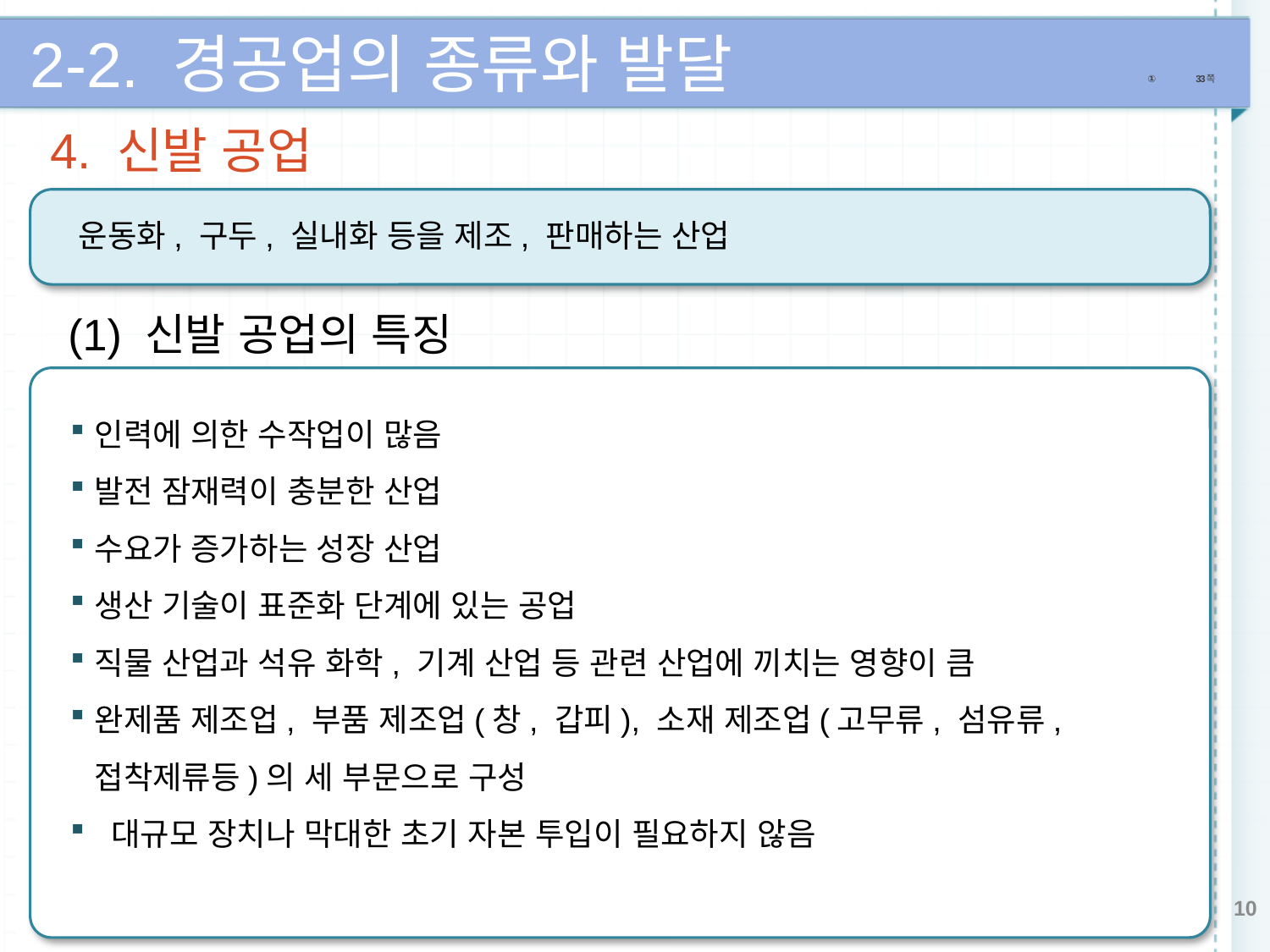

2-2. 경공업의 종류와 발달
33쪽
4. 신발 공업

운동화, 구두, 실내화 등을 제조, 판매하는 산업
(1) 신발 공업의 특징

인력에 의한 수작업이 많음
발전 잠재력이 충분한 산업
수요가 증가하는 성장 산업
생산 기술이 표준화 단계에 있는 공업
직물 산업과 석유 화학, 기계 산업 등 관련 산업에 끼치는 영향이 큼
완제품 제조업, 부품 제조업(창, 갑피), 소재 제조업(고무류, 섬유류, 접착제류등)의 세 부문으로 구성
 대규모 장치나 막대한 초기 자본 투입이 필요하지 않음
10